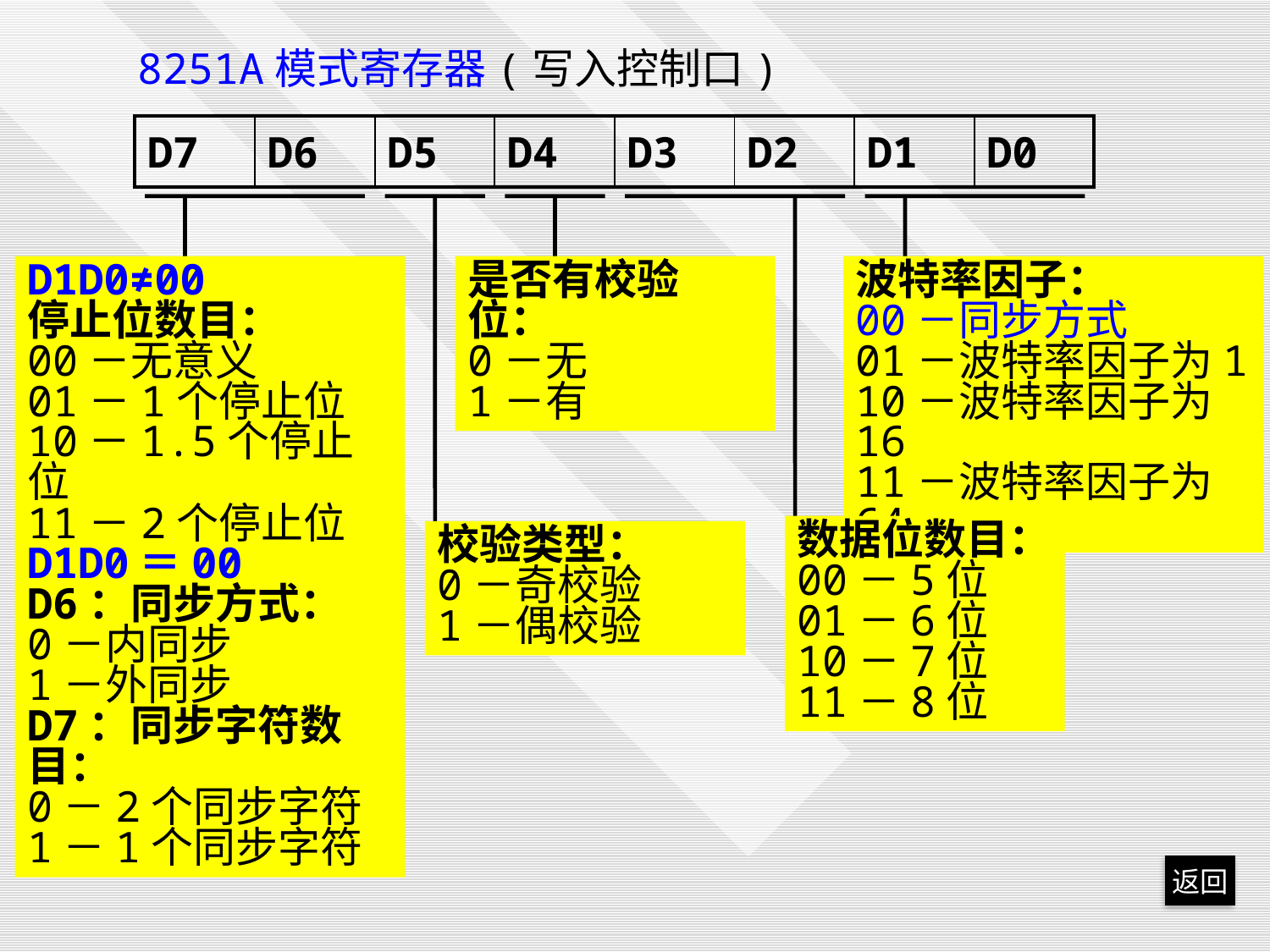

8251A模式寄存器(写入控制口)
| D7 | D6 | D5 | D4 | D3 | D2 | D1 | D0 |
| --- | --- | --- | --- | --- | --- | --- | --- |

D1D0≠00
停止位数目：
00－无意义
01－1个停止位
10－1.5个停止位
11－2个停止位
D1D0＝00
D6：同步方式：
0－内同步
1－外同步
D7：同步字符数目：
0－2个同步字符
1－1个同步字符
是否有校验位：
0－无
1－有
波特率因子：
00－同步方式
01－波特率因子为1
10－波特率因子为16
11－波特率因子为64
数据位数目：
00－5位
01－6位
10－7位
11－8位
校验类型：
0－奇校验
1－偶校验
返回